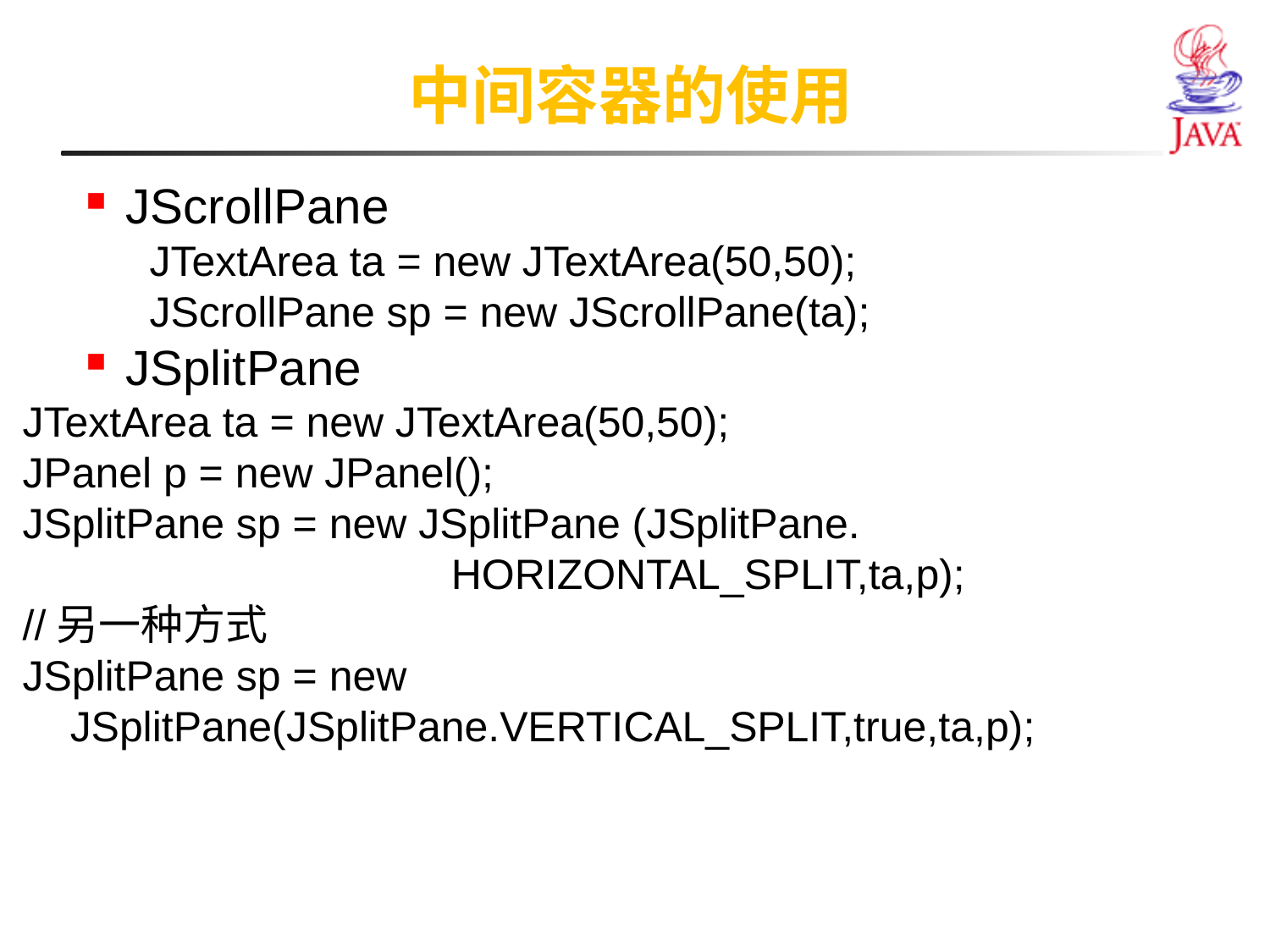

中间容器的使用
JScrollPane
JTextArea ta = new JTextArea(50,50);
JScrollPane sp = new JScrollPane(ta);
JSplitPane
JTextArea ta = new JTextArea(50,50);
JPanel p = new JPanel();
JSplitPane sp = new JSplitPane (JSplitPane. 						HORIZONTAL_SPLIT,ta,p);
//另一种方式
JSplitPane sp = new
JSplitPane(JSplitPane.VERTICAL_SPLIT,true,ta,p);